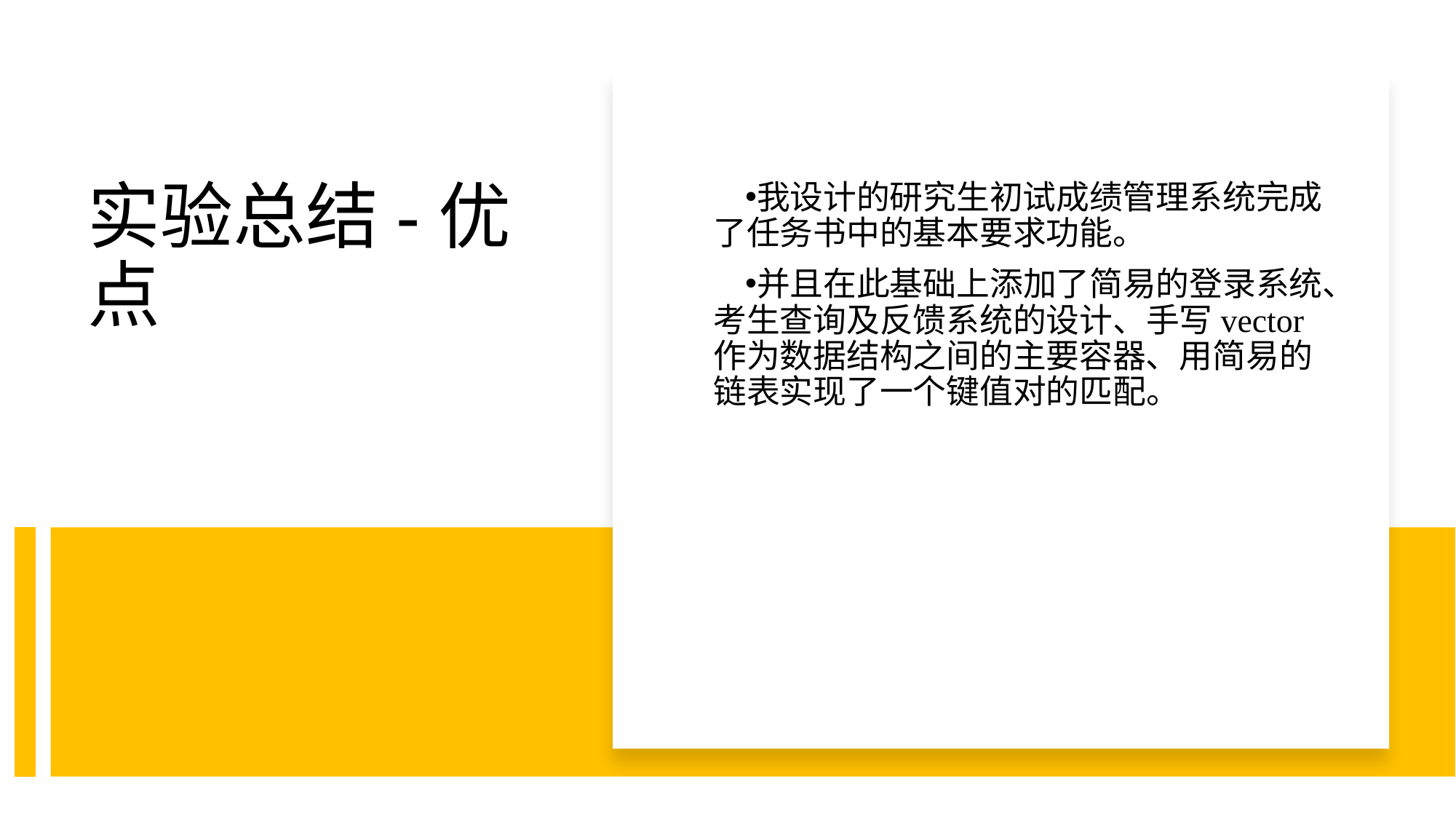

我设计的研究生初试成绩管理系统完成了任务书中的基本要求功能。
并且在此基础上添加了简易的登录系统、考生查询及反馈系统的设计、手写vector作为数据结构之间的主要容器、用简易的链表实现了一个键值对的匹配。

# 实验总结-优点